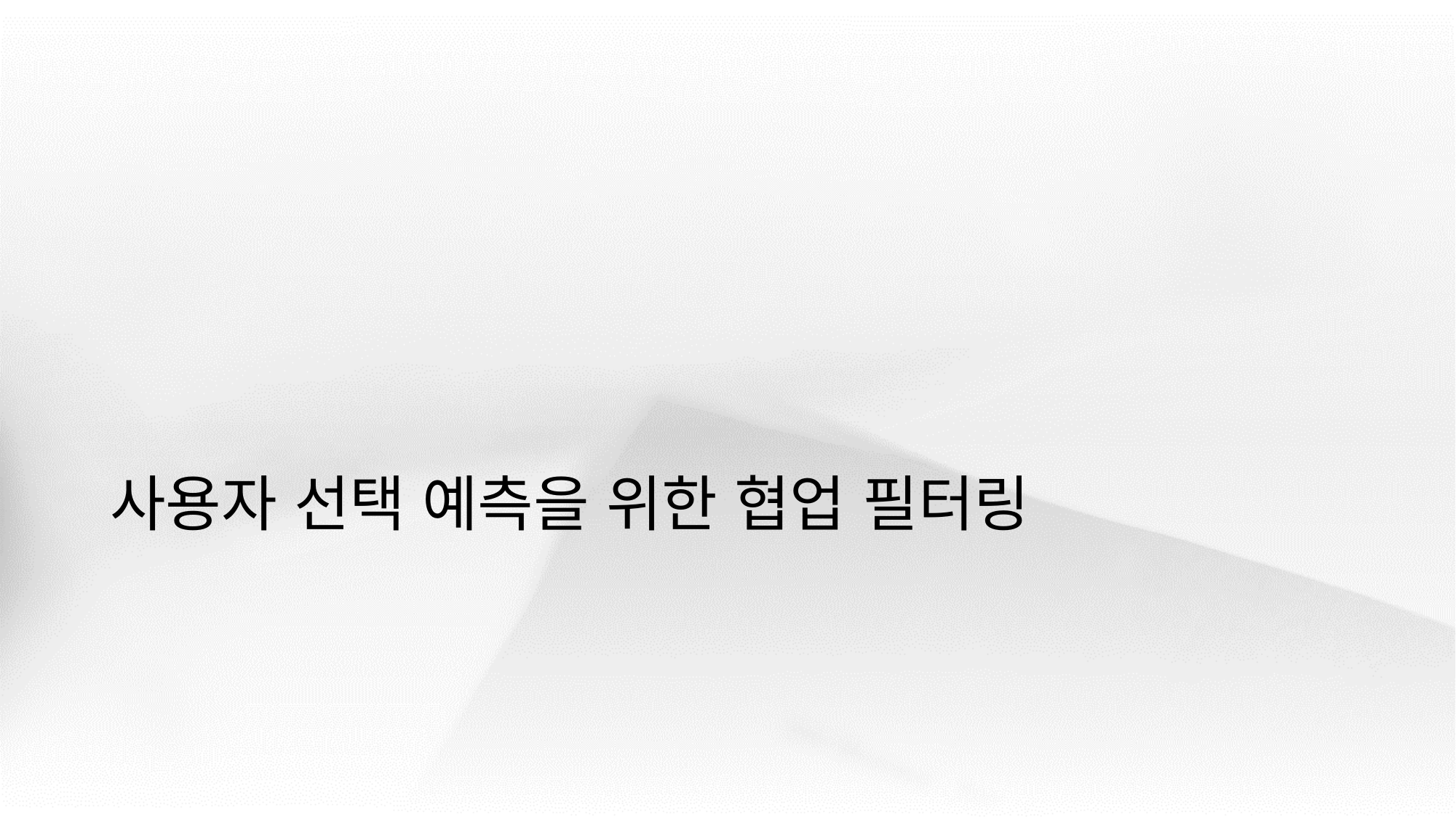

# 사용자 선택 예측을 위한 협업 필터링